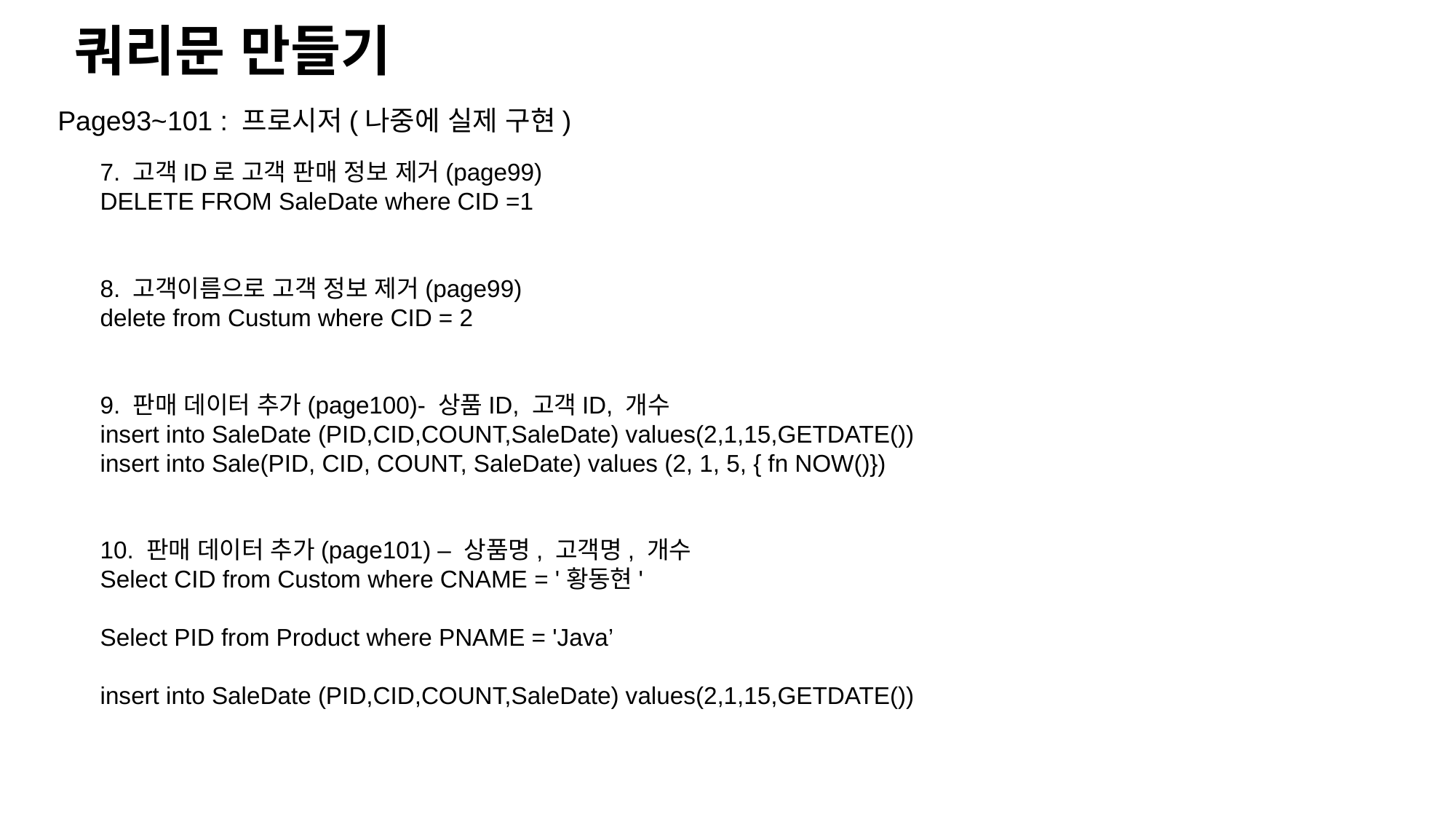

쿼리문 만들기
Page93~101 : 프로시저(나중에 실제 구현)
7. 고객ID로 고객 판매 정보 제거(page99)
DELETE FROM SaleDate where CID =1

8. 고객이름으로 고객 정보 제거(page99)
delete from Custum where CID = 2

9. 판매 데이터 추가(page100)- 상품ID, 고객ID, 개수
insert into SaleDate (PID,CID,COUNT,SaleDate) values(2,1,15,GETDATE())
insert into Sale(PID, CID, COUNT, SaleDate) values (2, 1, 5, { fn NOW()})

10. 판매 데이터 추가(page101) – 상품명, 고객명, 개수
Select CID from Custom where CNAME = '황동현'

Select PID from Product where PNAME = 'Java’

insert into SaleDate (PID,CID,COUNT,SaleDate) values(2,1,15,GETDATE())